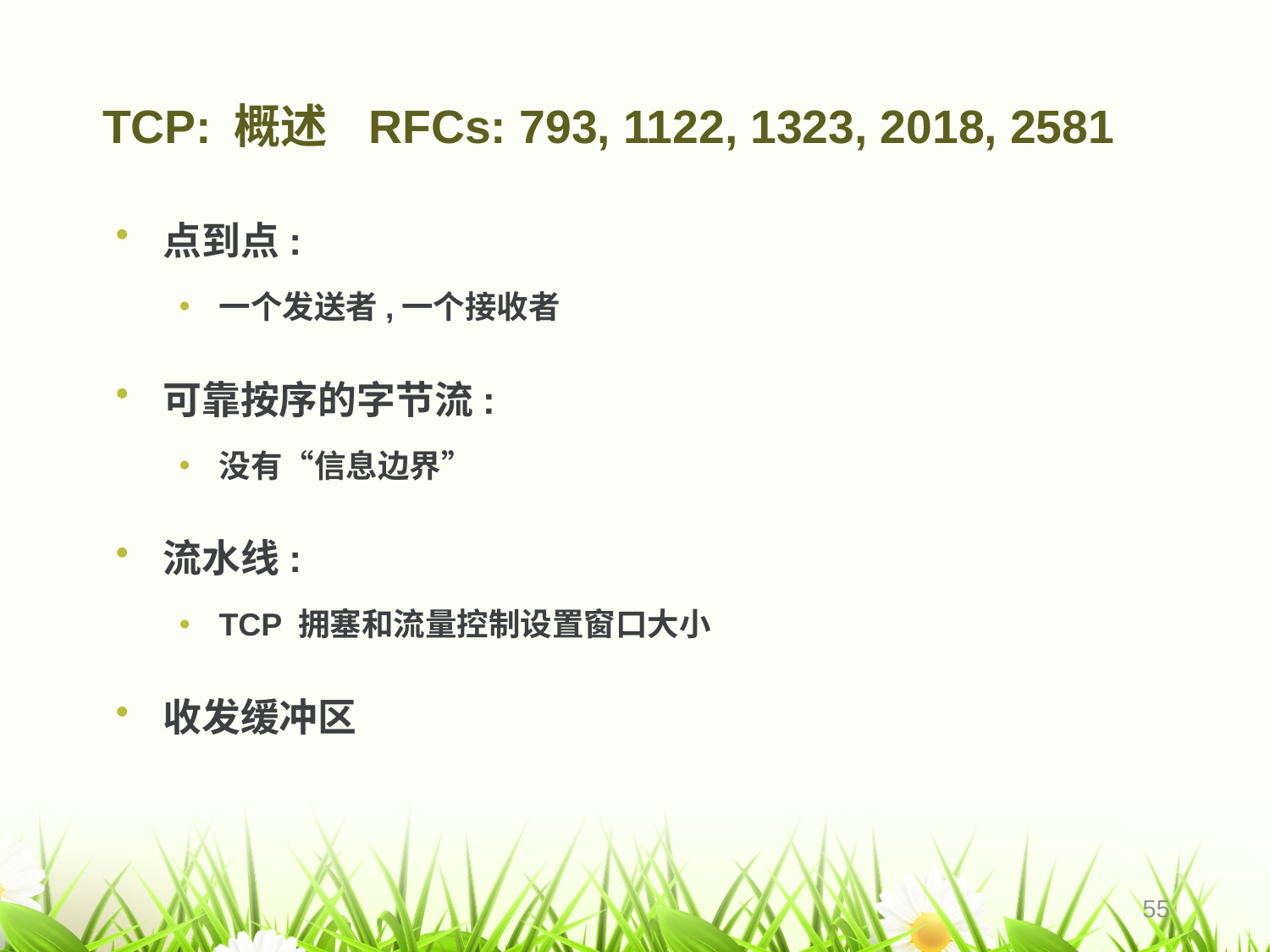

# TCP: 概述   RFCs: 793, 1122, 1323, 2018, 2581
点到点:
一个发送者,一个接收者
可靠按序的字节流:
没有“信息边界”
流水线:
TCP 拥塞和流量控制设置窗口大小
收发缓冲区

55